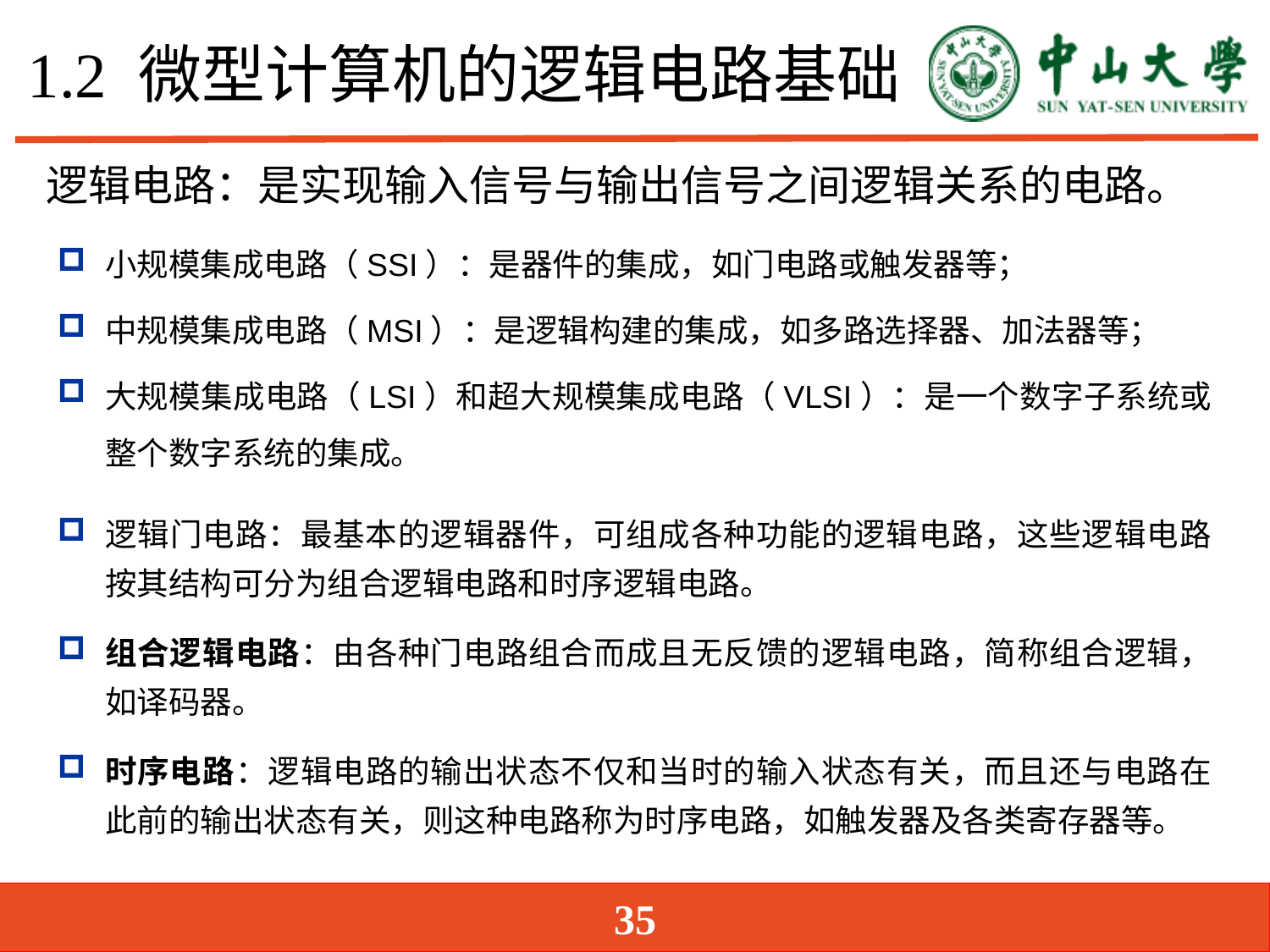

# 1.2 微型计算机的逻辑电路基础
逻辑电路：是实现输入信号与输出信号之间逻辑关系的电路。
小规模集成电路（SSI）：是器件的集成，如门电路或触发器等；
中规模集成电路（MSI）：是逻辑构建的集成，如多路选择器、加法器等；
大规模集成电路（LSI）和超大规模集成电路（VLSI）：是一个数字子系统或整个数字系统的集成。
逻辑门电路：最基本的逻辑器件，可组成各种功能的逻辑电路，这些逻辑电路按其结构可分为组合逻辑电路和时序逻辑电路。
组合逻辑电路：由各种门电路组合而成且无反馈的逻辑电路，简称组合逻辑，如译码器。
时序电路：逻辑电路的输出状态不仅和当时的输入状态有关，而且还与电路在此前的输出状态有关，则这种电路称为时序电路，如触发器及各类寄存器等。
35